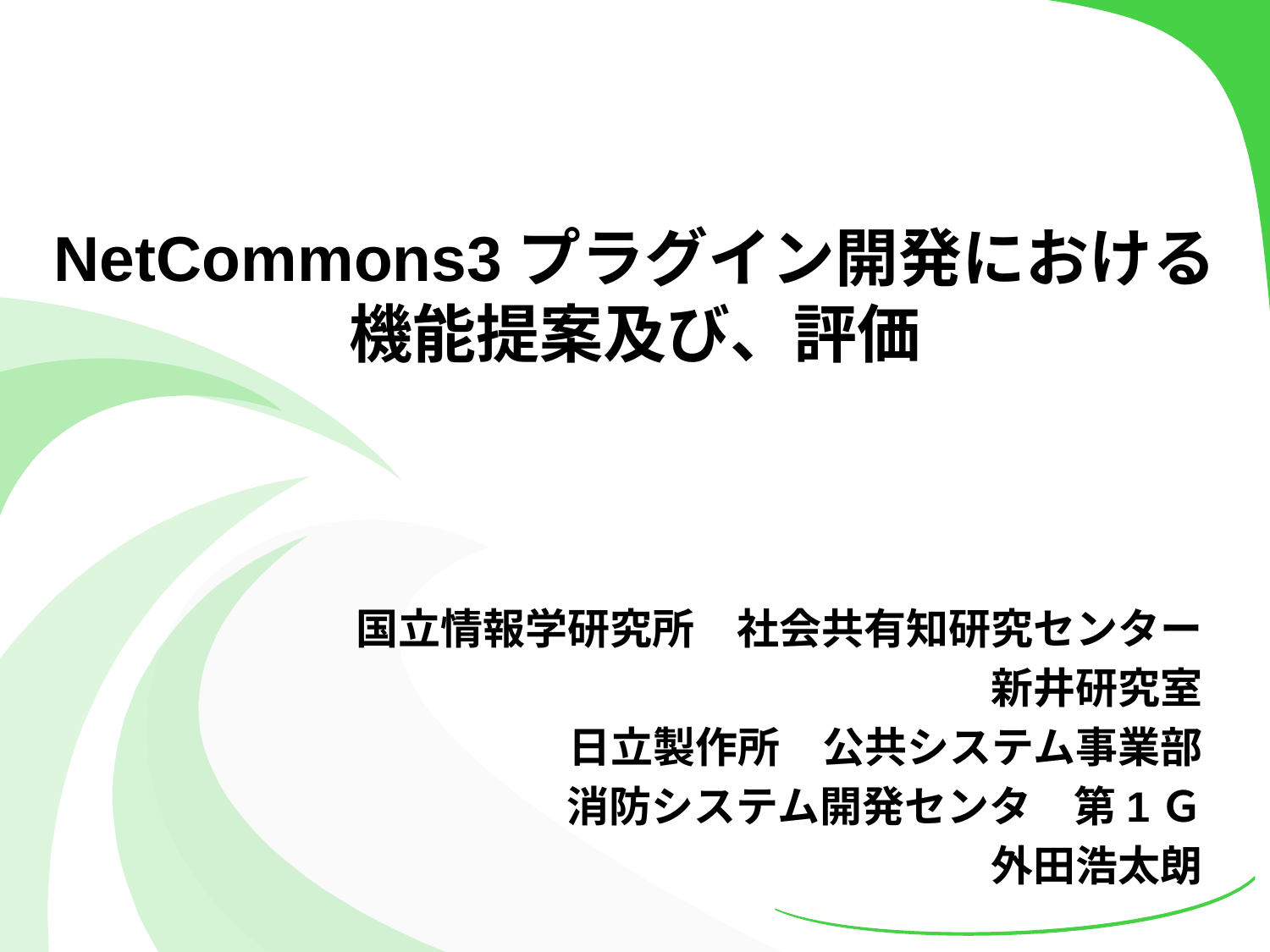

# NetCommons3プラグイン開発における 機能提案及び、評価
国立情報学研究所　社会共有知研究センター
新井研究室
日立製作所　公共システム事業部
消防システム開発センタ　第1Ｇ
外田浩太朗